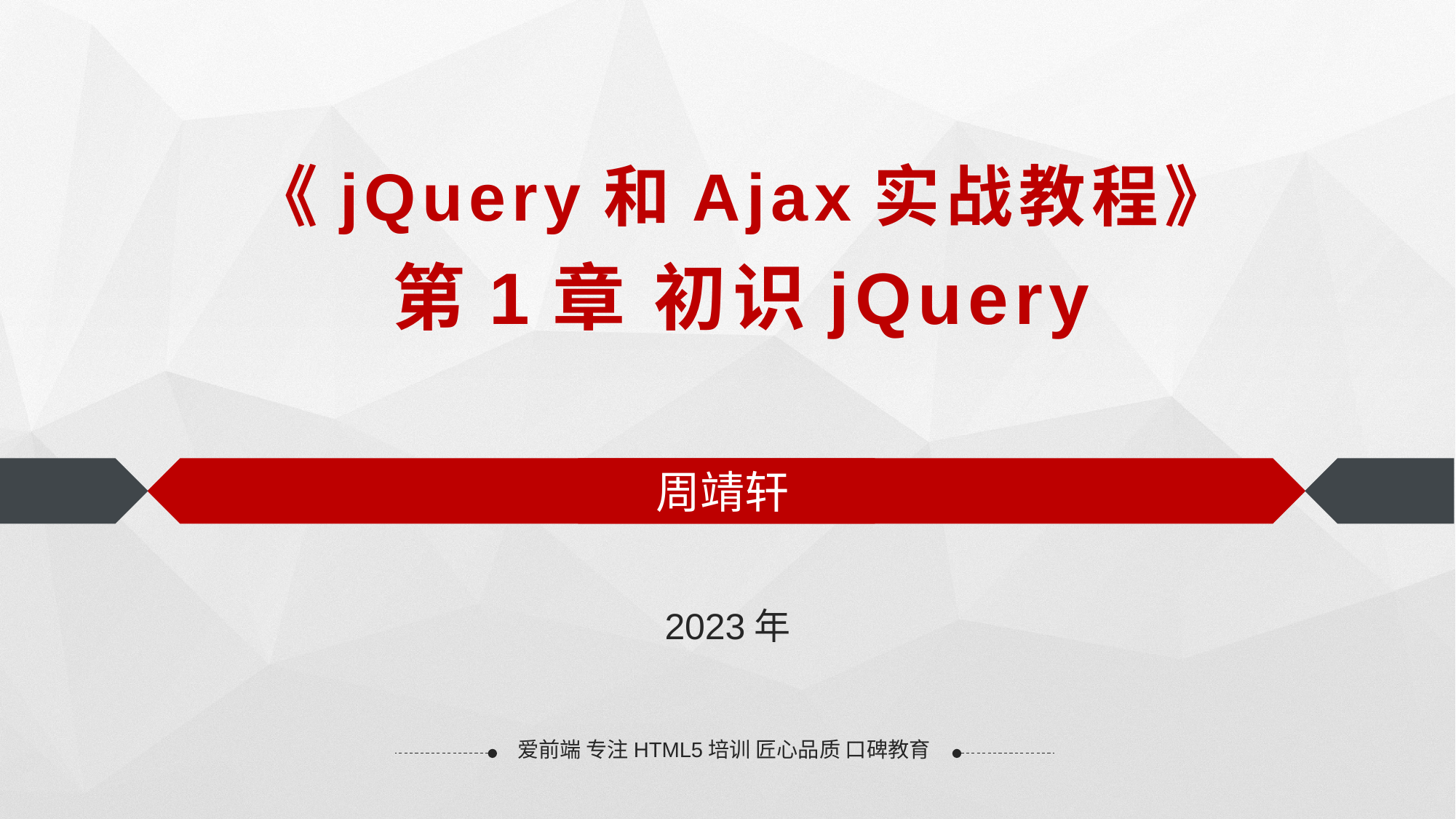

《jQuery和Ajax实战教程》
第1章 初识jQuery

周靖轩
2023年
爱前端 专注HTML5培训 匠心品质 口碑教育